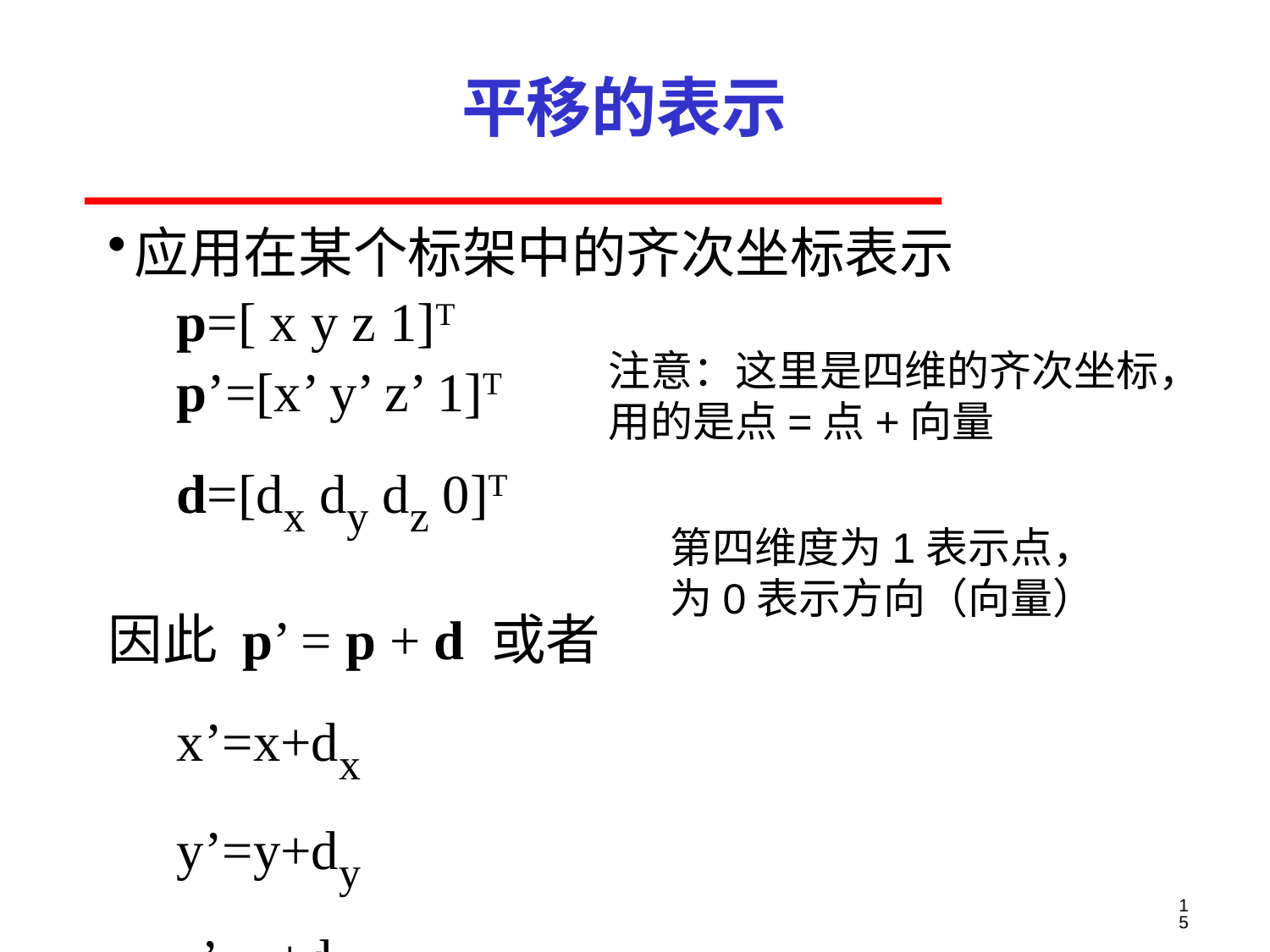

# 平移的表示
应用在某个标架中的齐次坐标表示
     p=[ x y z 1]T
     p’=[x’ y’ z’ 1]T
     d=[dx dy dz 0]T

因此 p’ = p + d 或者
     x’=x+dx
     y’=y+dy
     z’=z+dz

注意：这里是四维的齐次坐标，
用的是点=点+向量
第四维度为1表示点，
为0表示方向（向量）
15